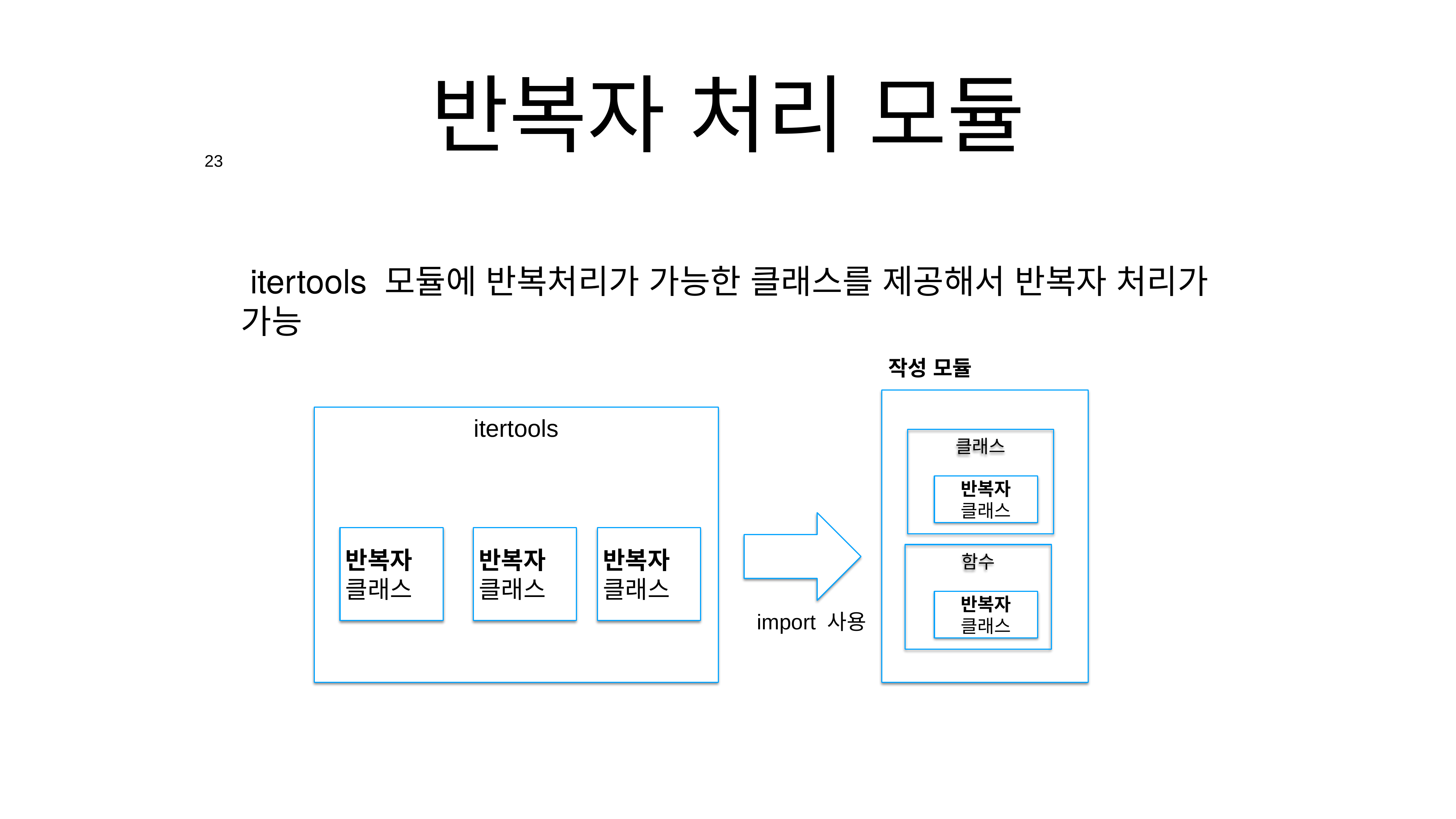

# 반복자 처리 모듈
23
 itertools 모듈에 반복처리가 가능한 클래스를 제공해서 반복자 처리가 가능
작성 모듈

itertools
클래스
반복자
클래스

반복자
클래스
반복자
클래스
반복자
클래스
함수
반복자
클래스
 import 사용